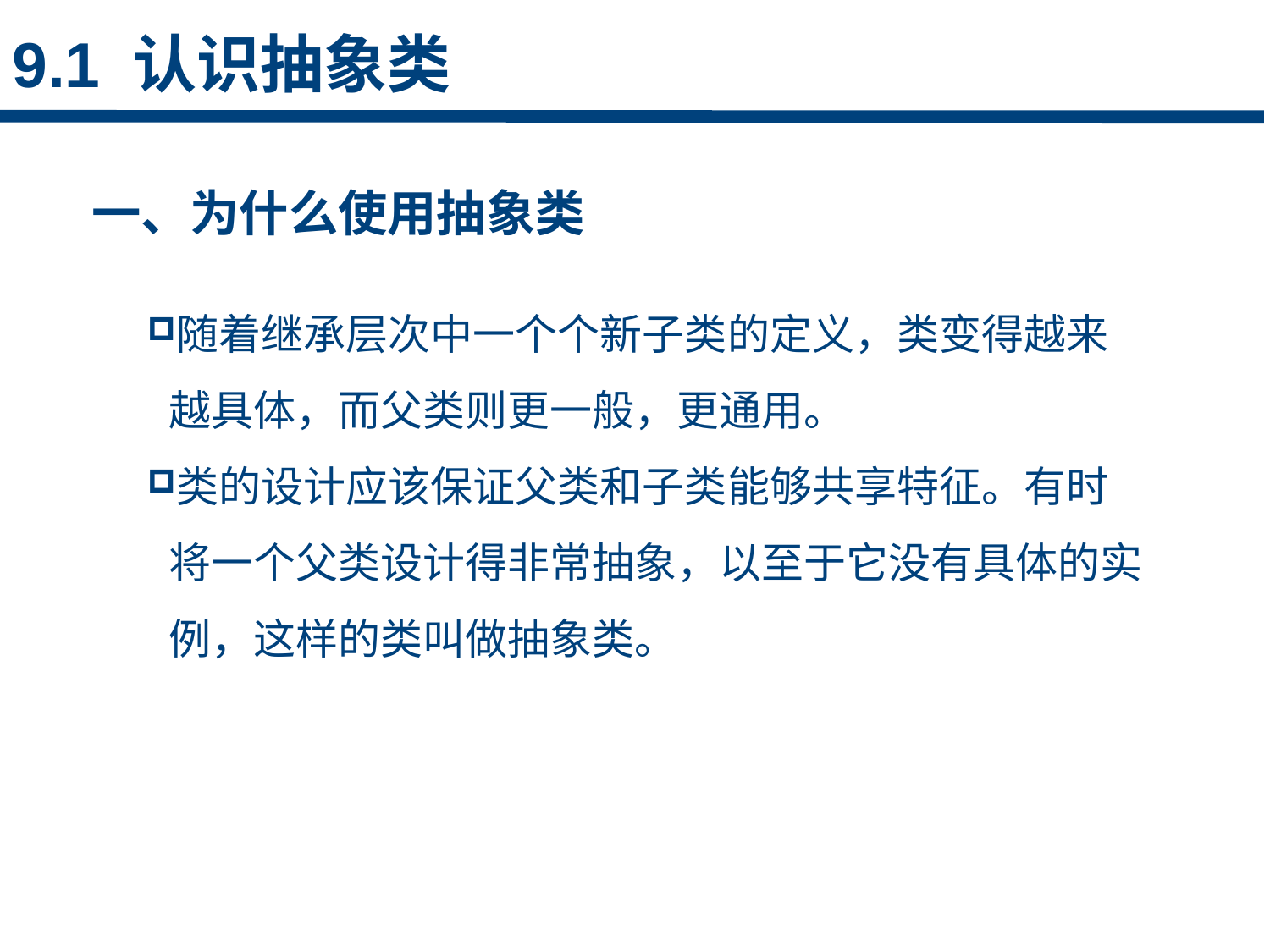

9.1 认识抽象类
一、为什么使用抽象类
点击添加文本
随着继承层次中一个个新子类的定义，类变得越来越具体，而父类则更一般，更通用。
类的设计应该保证父类和子类能够共享特征。有时将一个父类设计得非常抽象，以至于它没有具体的实例，这样的类叫做抽象类。
点击添加文本
点击添加文本
点击添加文本